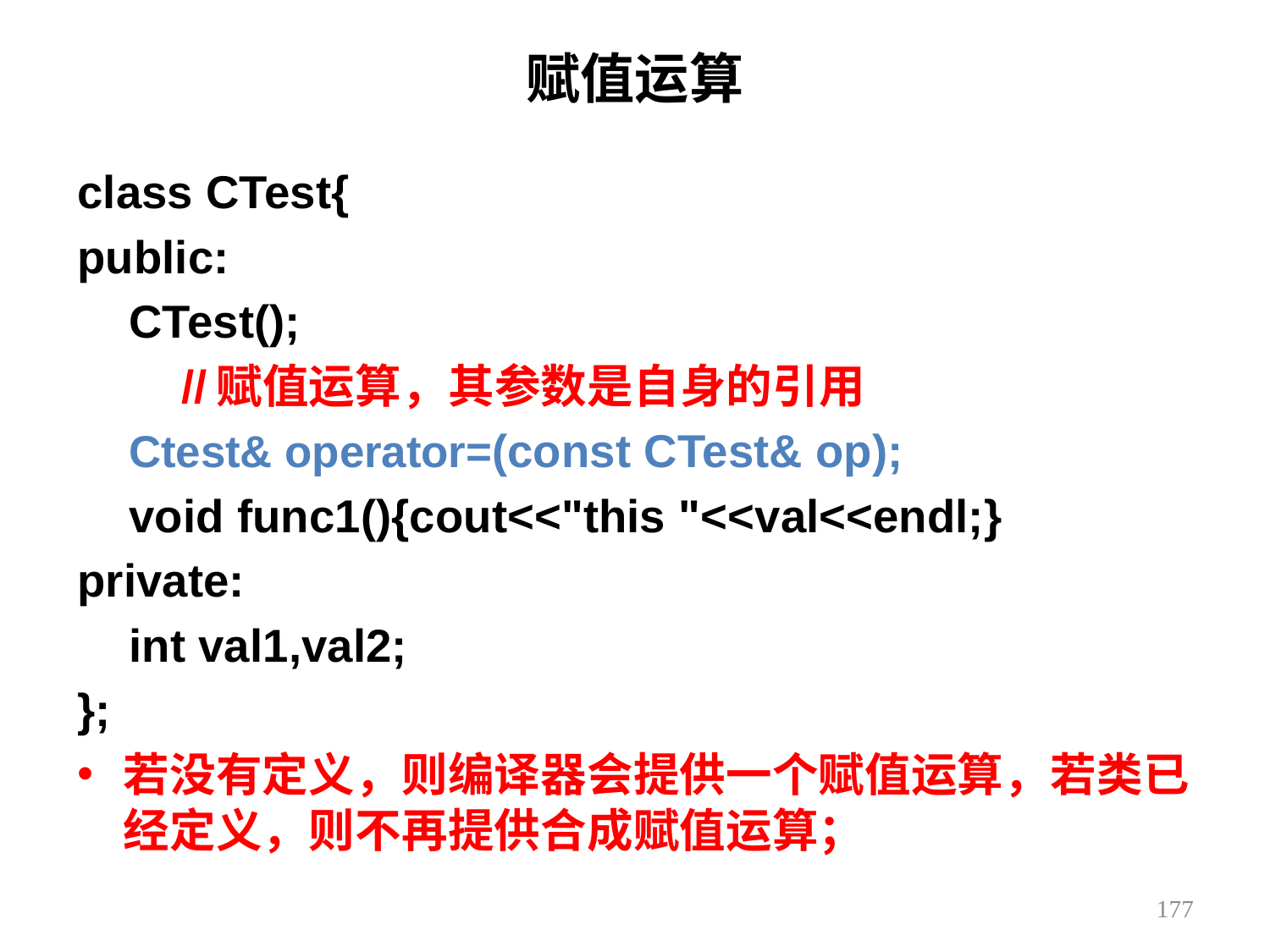

# 赋值运算
class CTest{
public:
    CTest();
	//赋值运算，其参数是自身的引用
    Ctest& operator=(const CTest& op);
    void func1(){cout<<"this "<<val<<endl;}
private:
    int val1,val2;
};
若没有定义，则编译器会提供一个赋值运算，若类已经定义，则不再提供合成赋值运算；

177